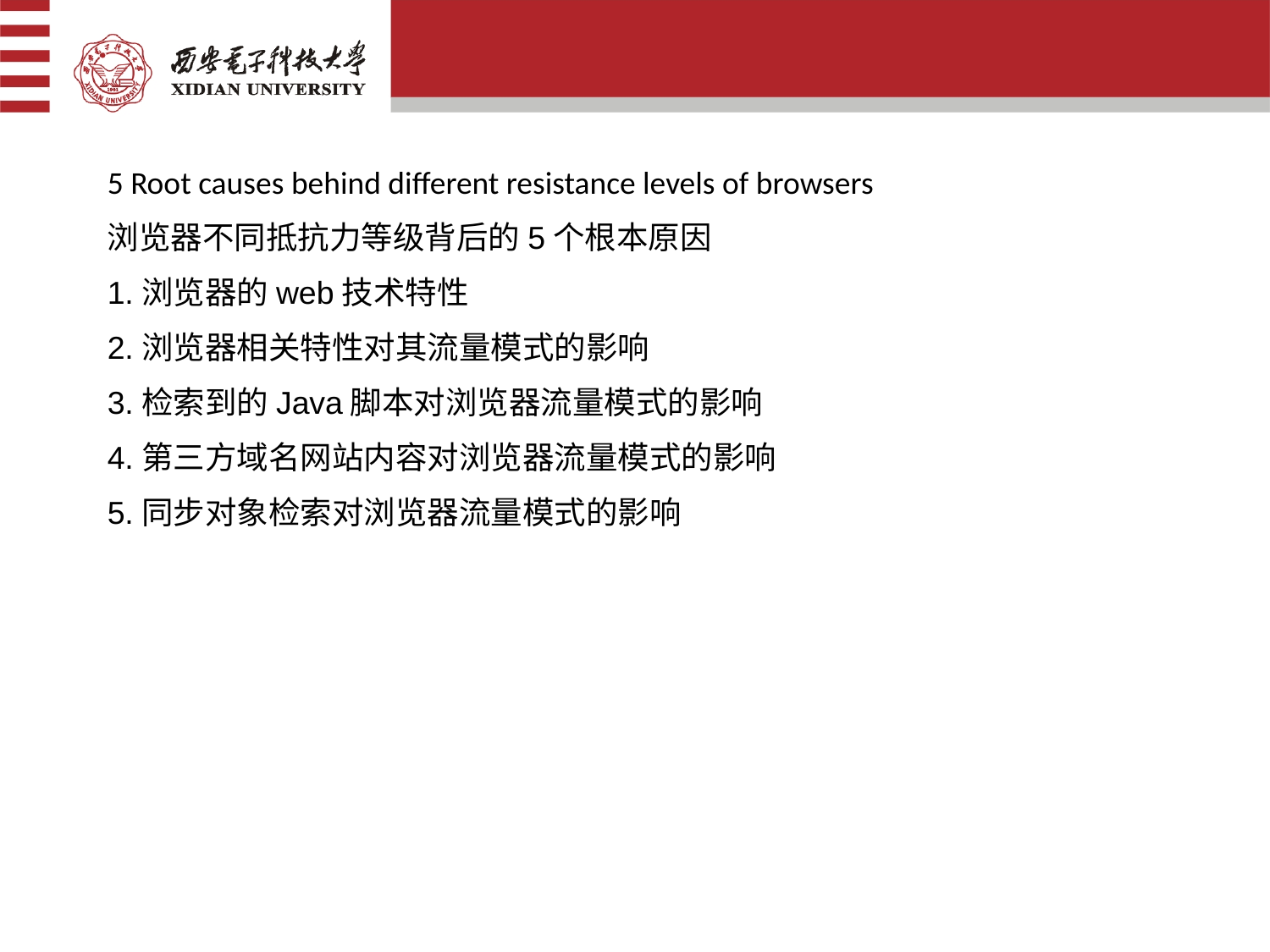

5 Root causes behind different resistance levels of browsers
浏览器不同抵抗力等级背后的5个根本原因
1.浏览器的web技术特性
2.浏览器相关特性对其流量模式的影响
3.检索到的Java脚本对浏览器流量模式的影响
4.第三方域名网站内容对浏览器流量模式的影响
5.同步对象检索对浏览器流量模式的影响